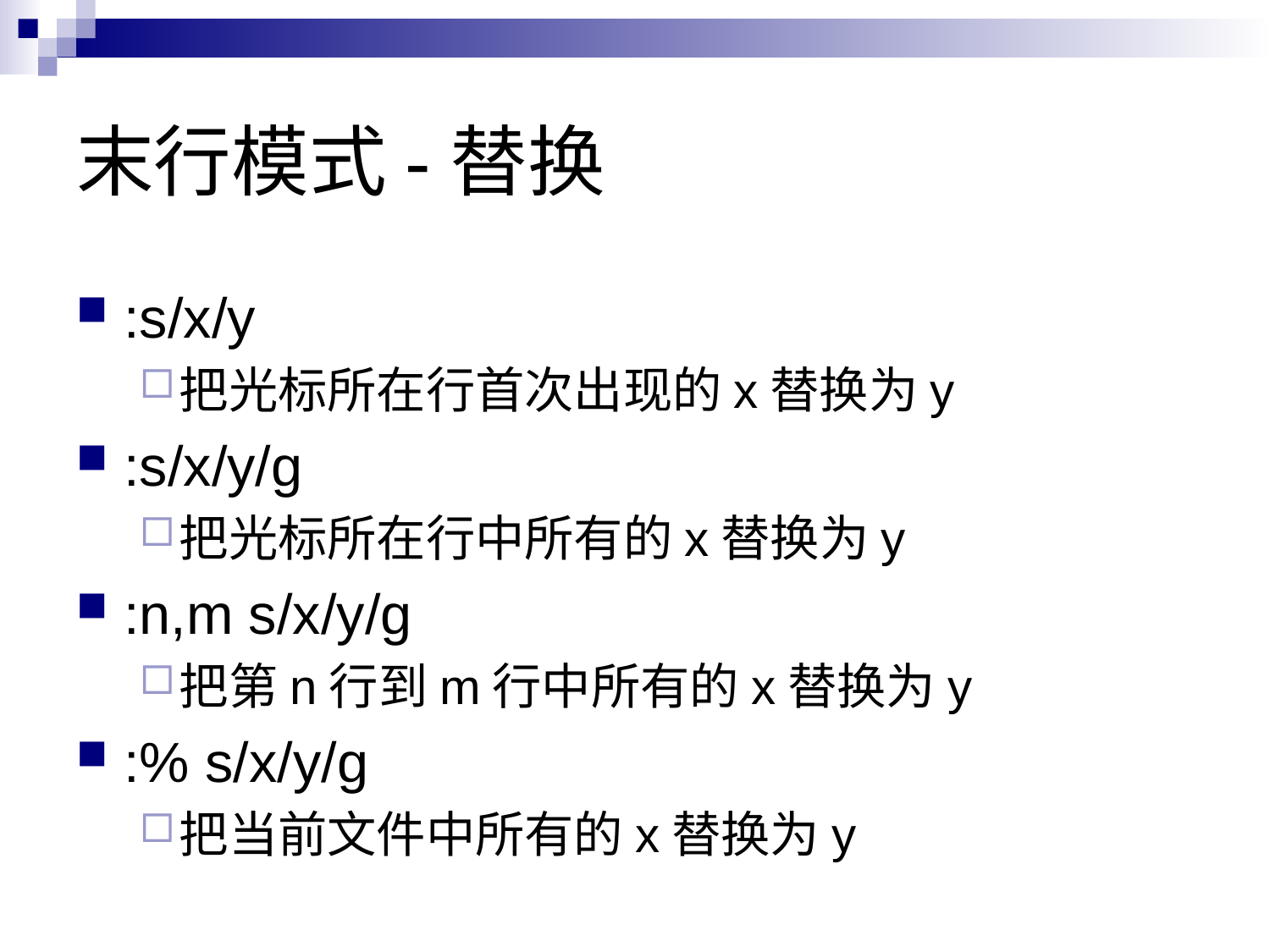

# 末行模式-替换
:s/x/y
把光标所在行首次出现的x替换为y
:s/x/y/g
把光标所在行中所有的x替换为y
:n,m s/x/y/g
把第n行到m行中所有的x替换为y
:% s/x/y/g
把当前文件中所有的x替换为y